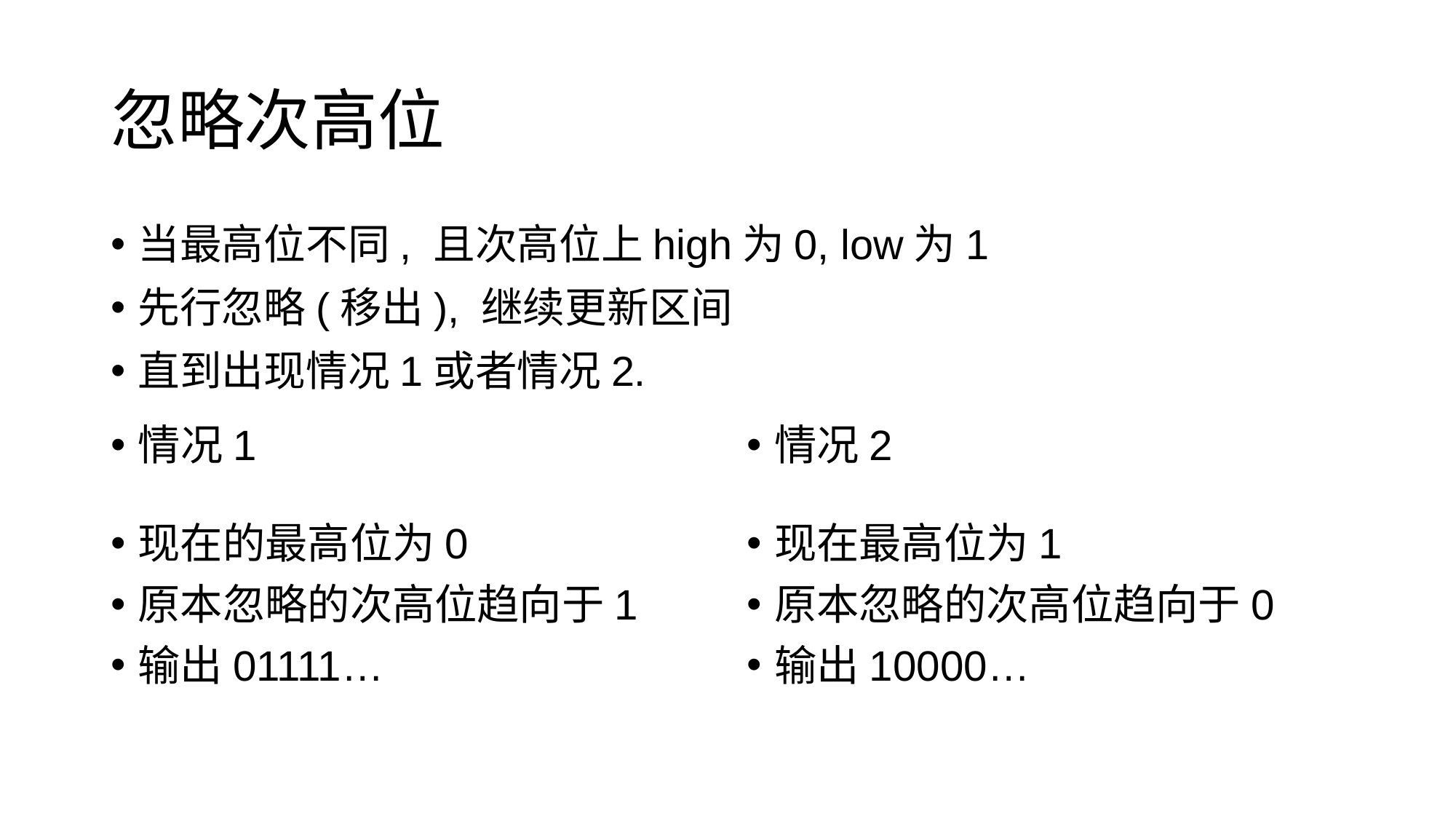

# 忽略次高位
当最高位不同, 且次高位上high为0, low为1
先行忽略(移出), 继续更新区间
直到出现情况1或者情况2.

情况1
情况2
现在的最高位为0
原本忽略的次高位趋向于1
输出01111…
现在最高位为1
原本忽略的次高位趋向于0
输出10000…